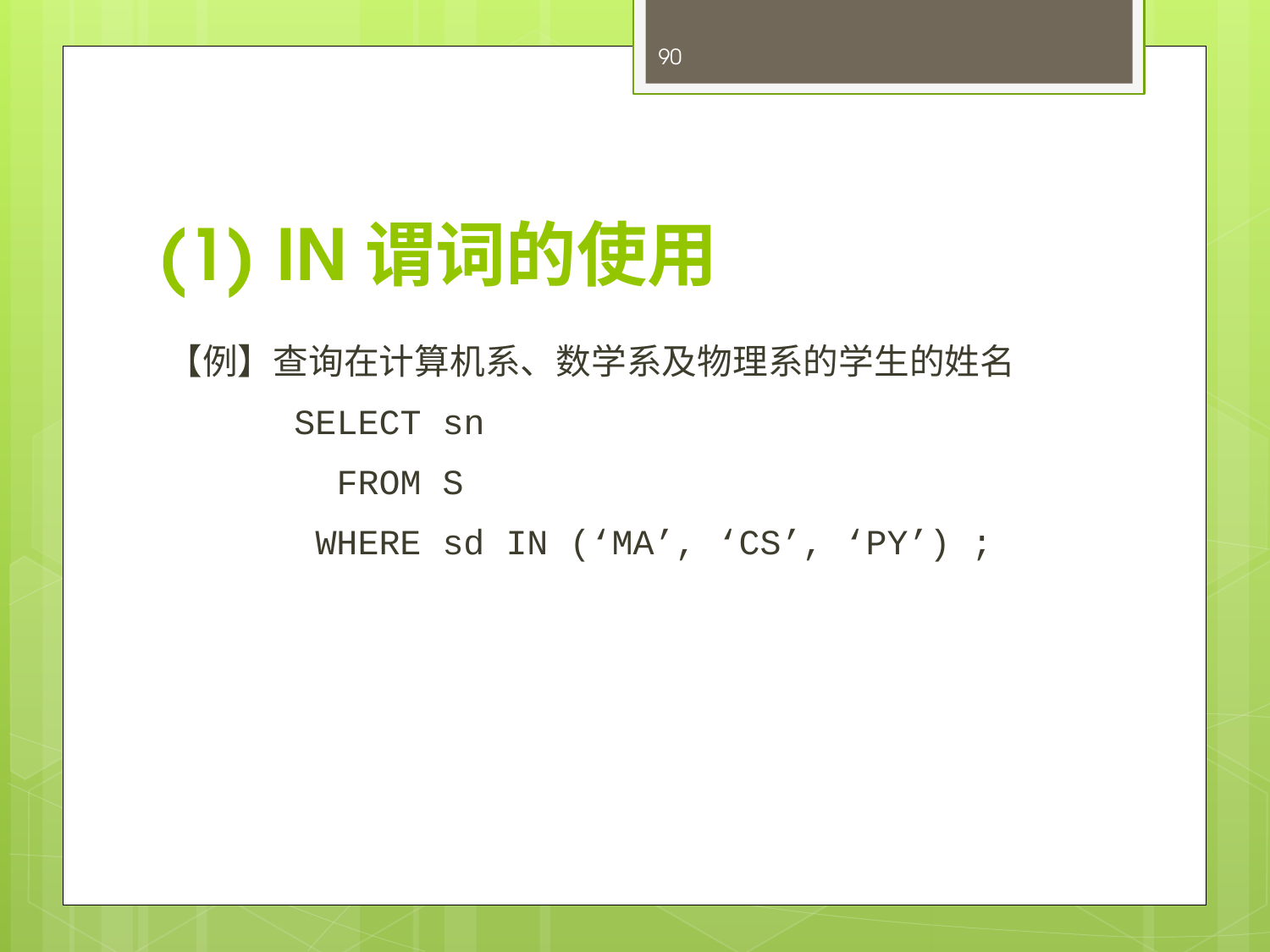

90
# (1) IN谓词的使用
【例】查询在计算机系、数学系及物理系的学生的姓名
	SELECT sn
	  FROM S
	 WHERE sd IN (‘MA’, ‘CS’, ‘PY’) ;